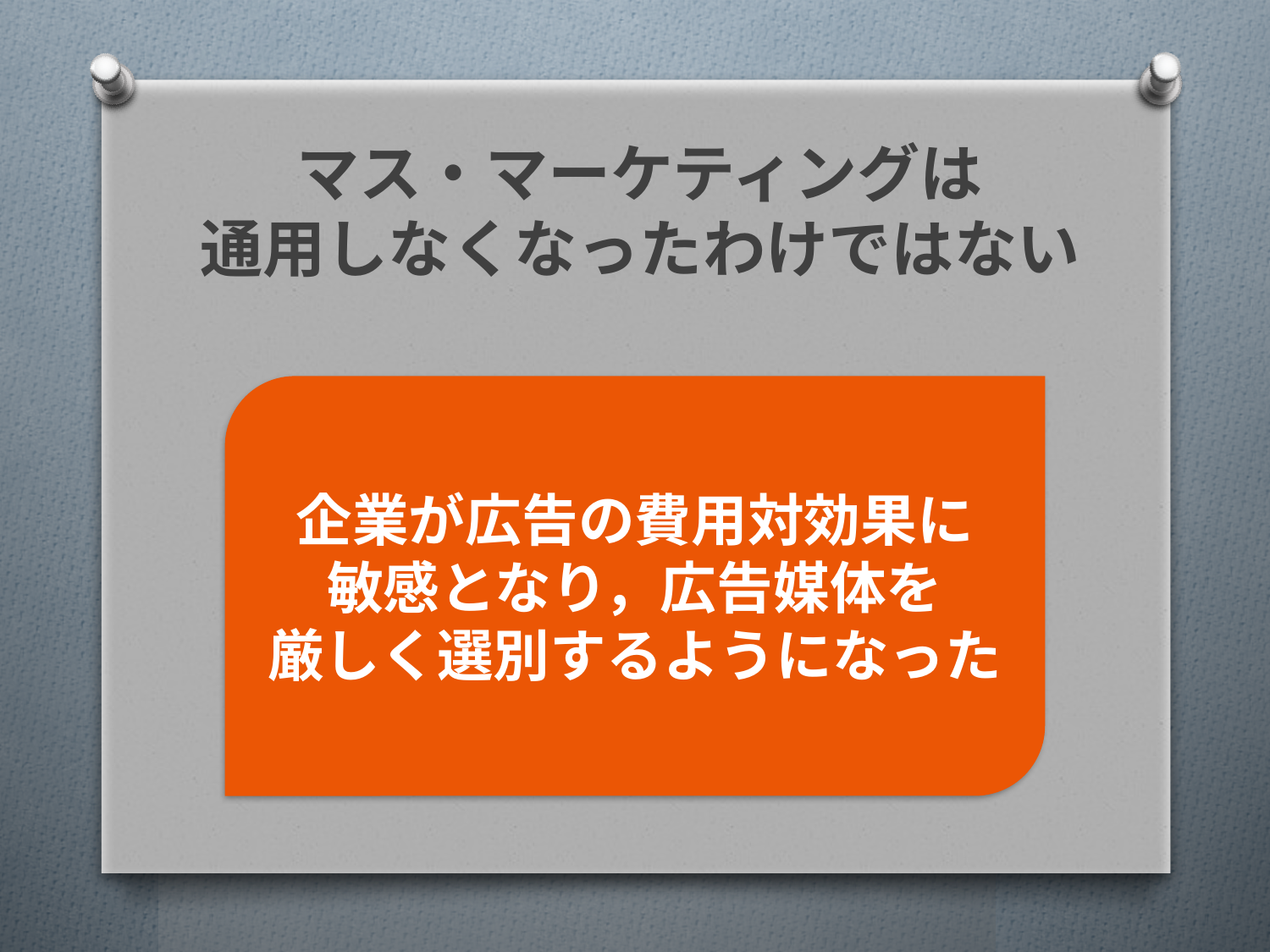

# マス・マーケティングは 通用しなくなったわけではない
企業が広告の費用対効果に
敏感となり，広告媒体を
厳しく選別するようになった